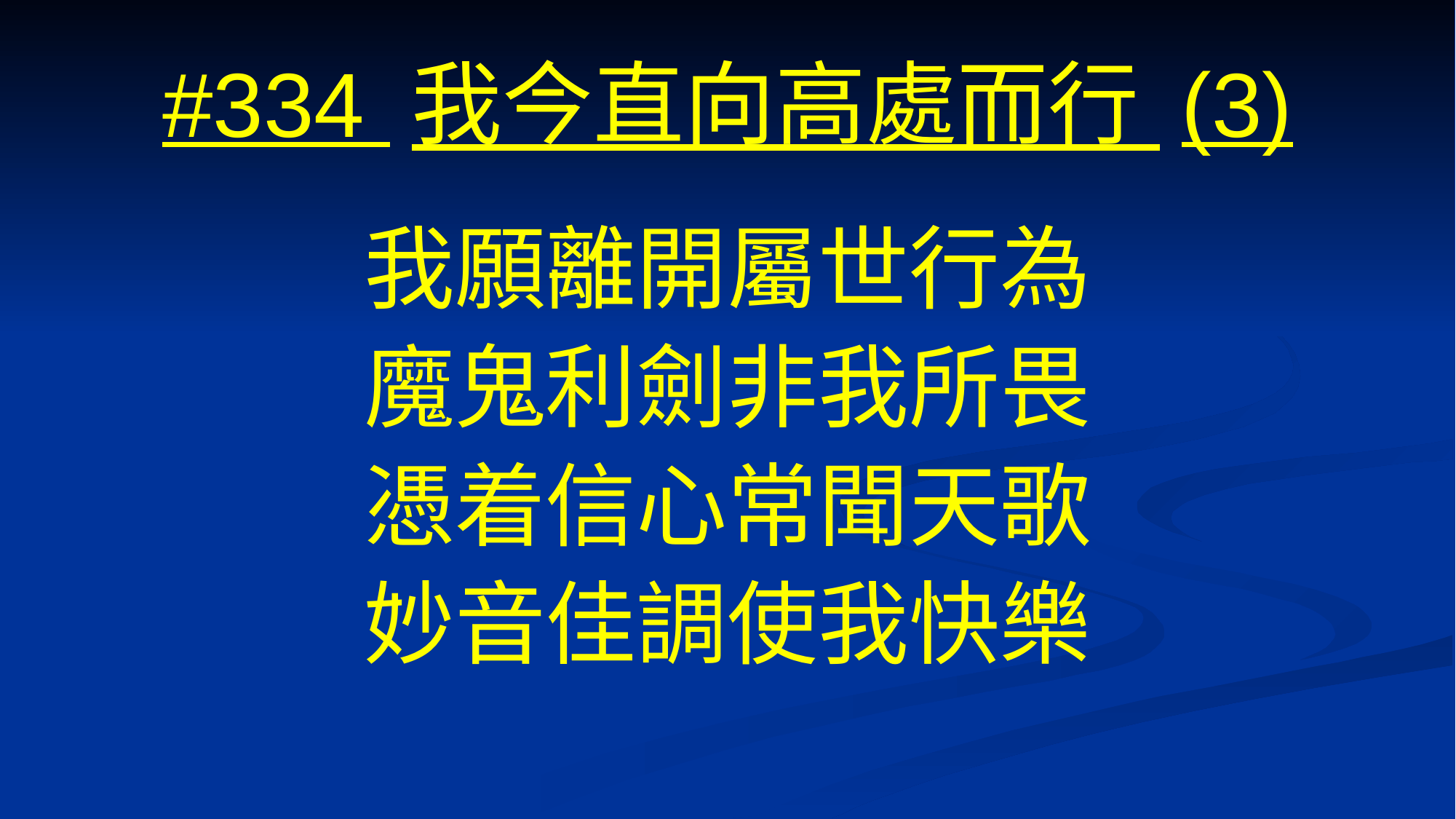

# #334 我今直向高處而行 (3)
我願離開屬世行為
魔鬼利劍非我所畏
憑着信心常聞天歌
妙音佳調使我快樂